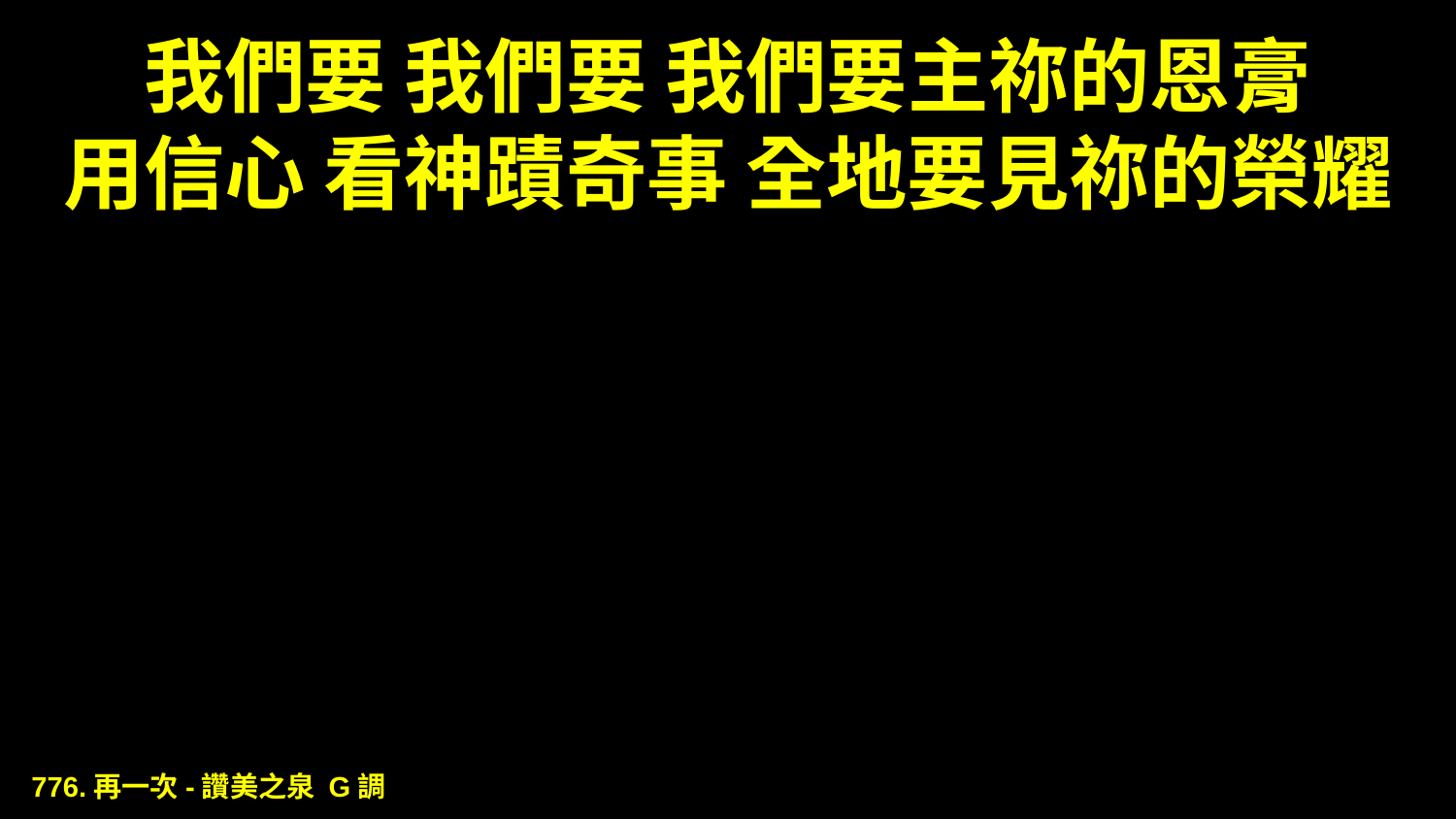

# 我們要 我們要 我們要主祢的恩膏 用信心 看神蹟奇事 全地要見祢的榮耀
776.再一次-讚美之泉 G調